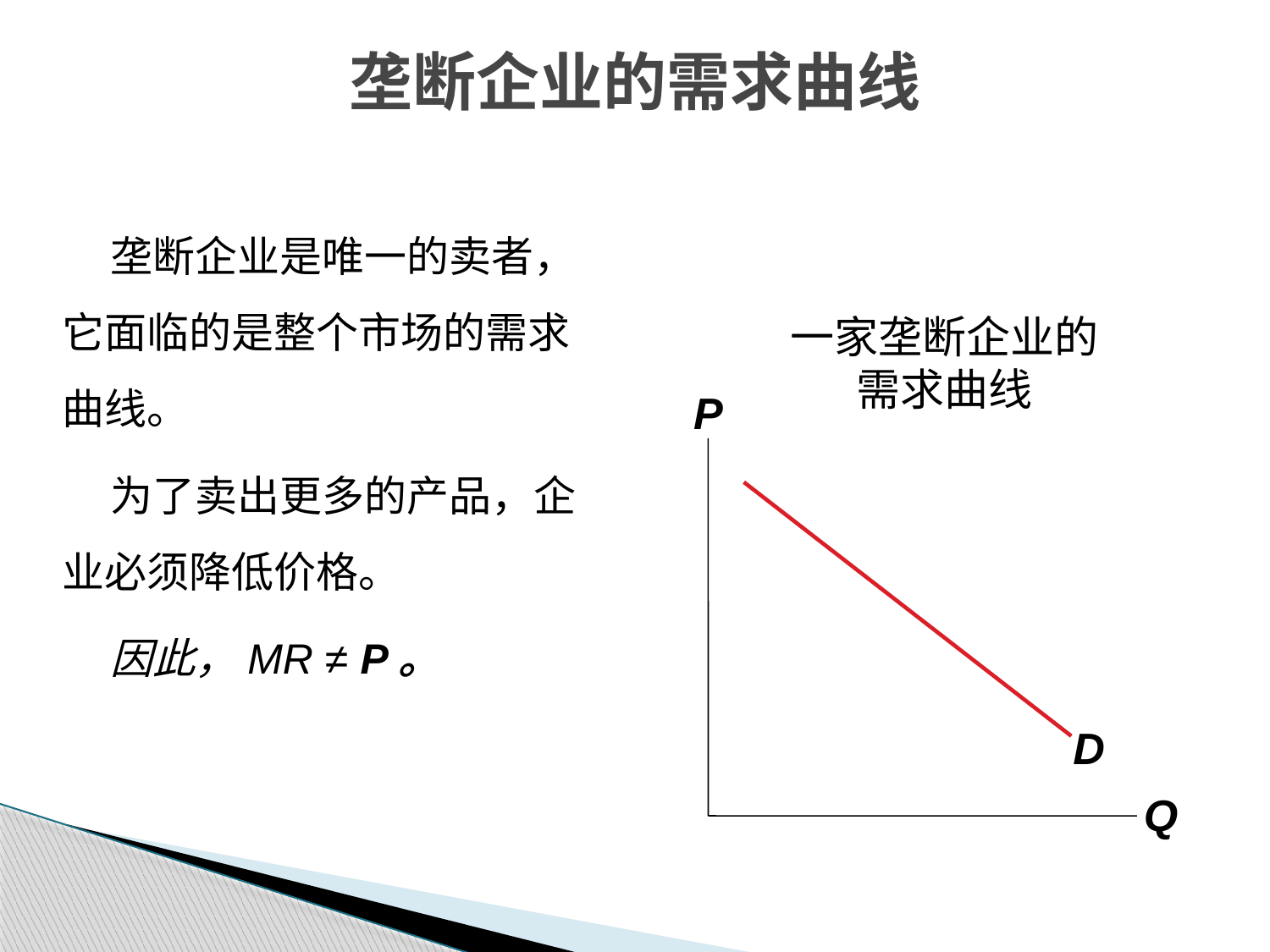

垄断企业的需求曲线
    垄断企业是唯一的卖者，它面临的是整个市场的需求曲线。
    为了卖出更多的产品，企业必须降低价格。
    因此，MR ≠ P。
一家垄断企业的需求曲线
P

Q

D